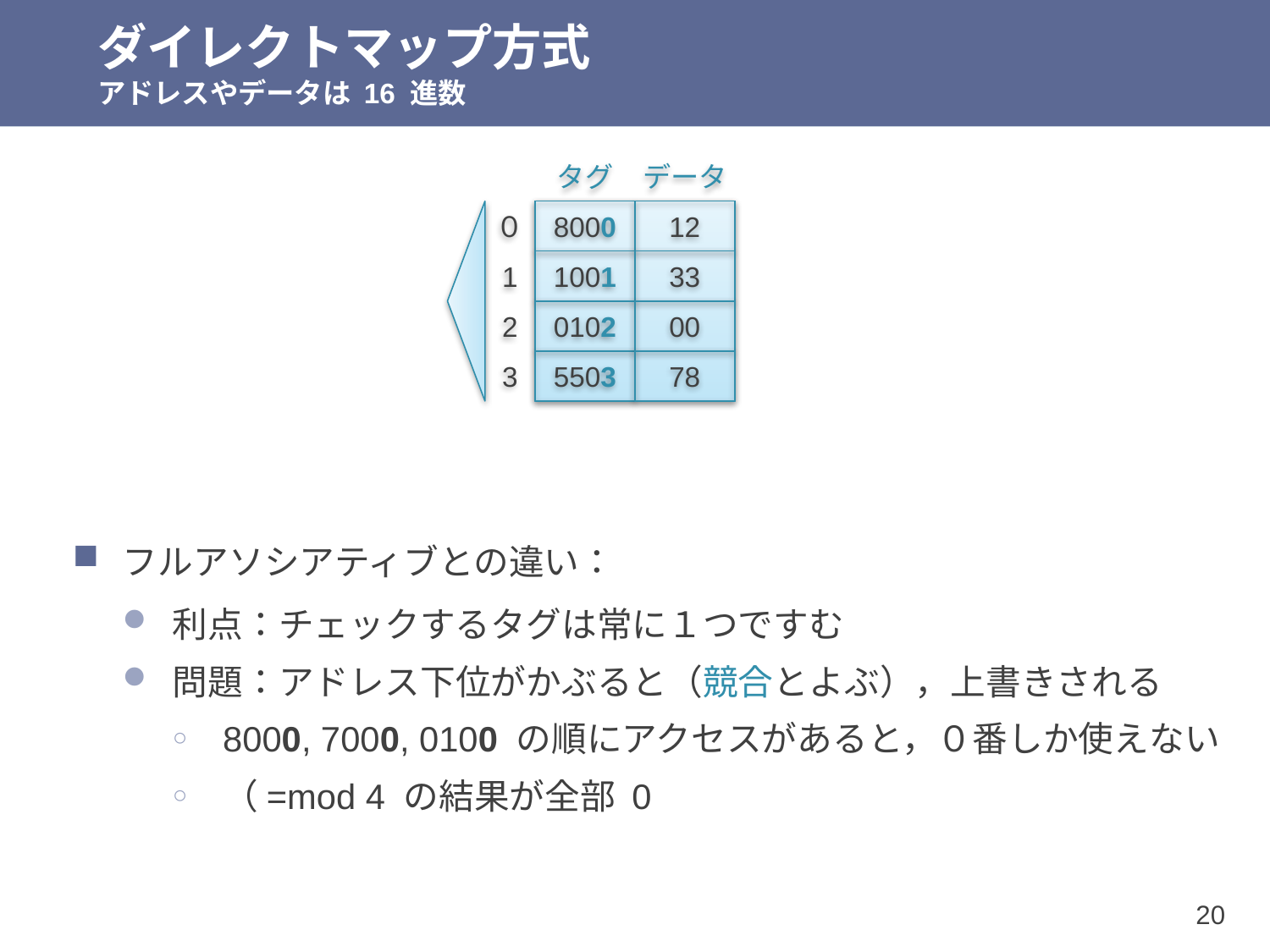

# ダイレクトマップ方式 アドレスやデータは 16 進数
タグ
データ
０

8000
12
1
1001
33

2
0102
00
3
5503
78
フルアソシアティブとの違い：
利点：チェックするタグは常に１つですむ
問題：アドレス下位がかぶると（競合とよぶ），上書きされる
8000, 7000, 0100 の順にアクセスがあると，０番しか使えない
（=mod 4 の結果が全部 0